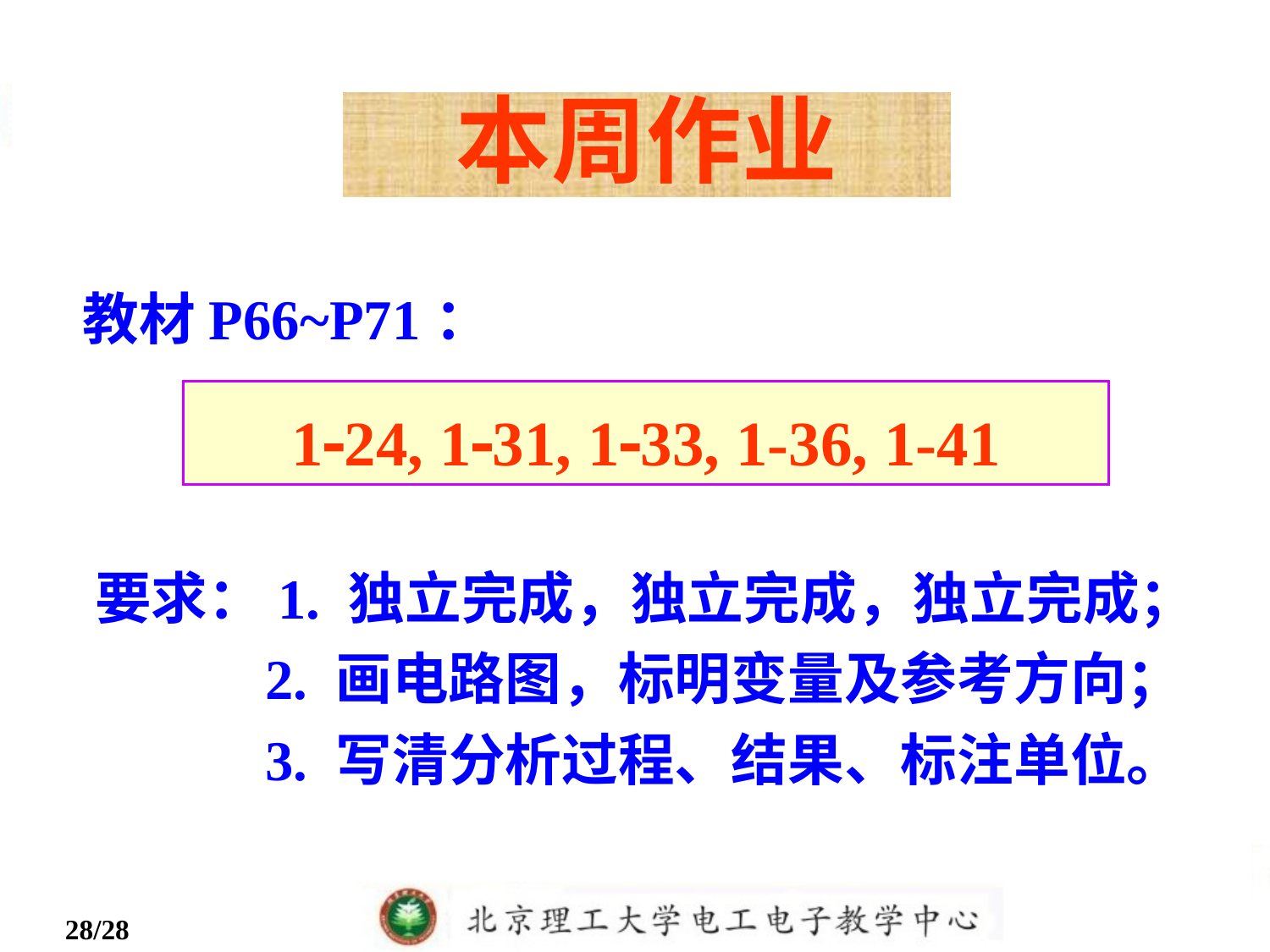

本周作业
教材P66~P71：
1−24, 1−31, 1−33, 1-36, 1-41
要求：1. 独立完成，独立完成，独立完成；
            2. 画电路图，标明变量及参考方向；
            3. 写清分析过程、结果、标注单位。